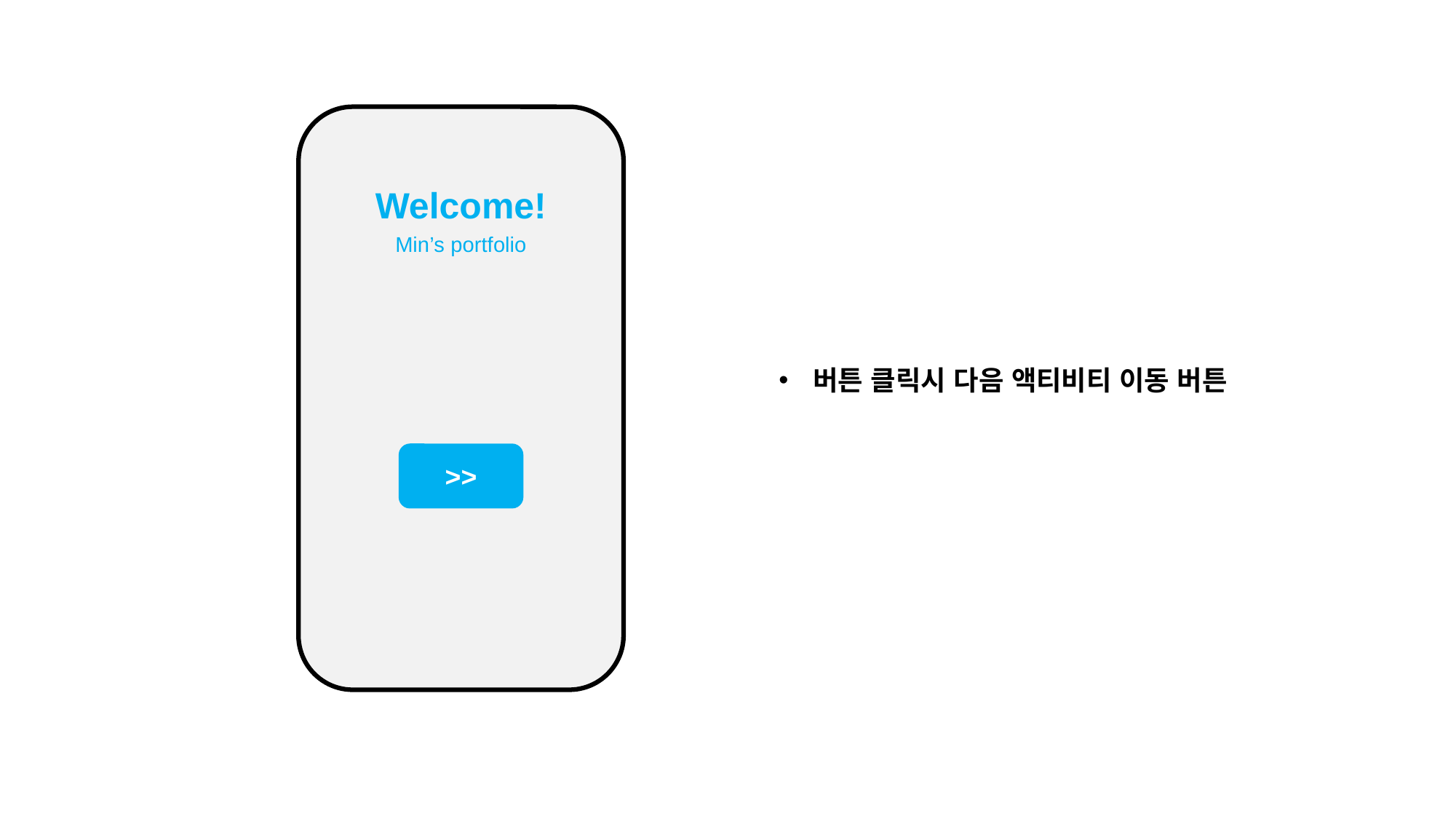

Welcome!
Min’s portfolio
>>
버튼 클릭시 다음 액티비티 이동 버튼